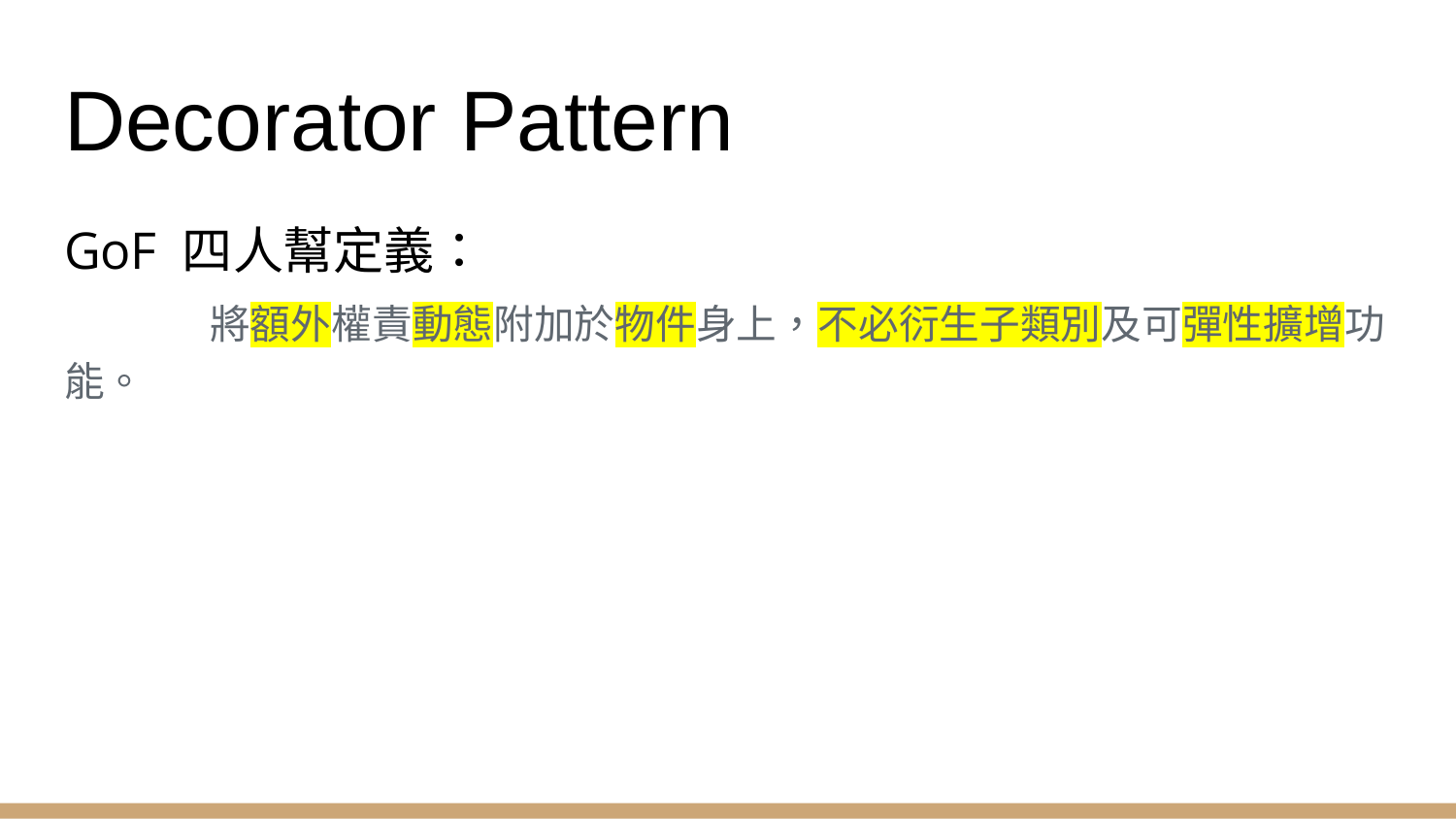

# Decorator Pattern
GoF 四人幫定義：
	將額外權責動態附加於物件身上，不必衍生子類別及可彈性擴增功能。